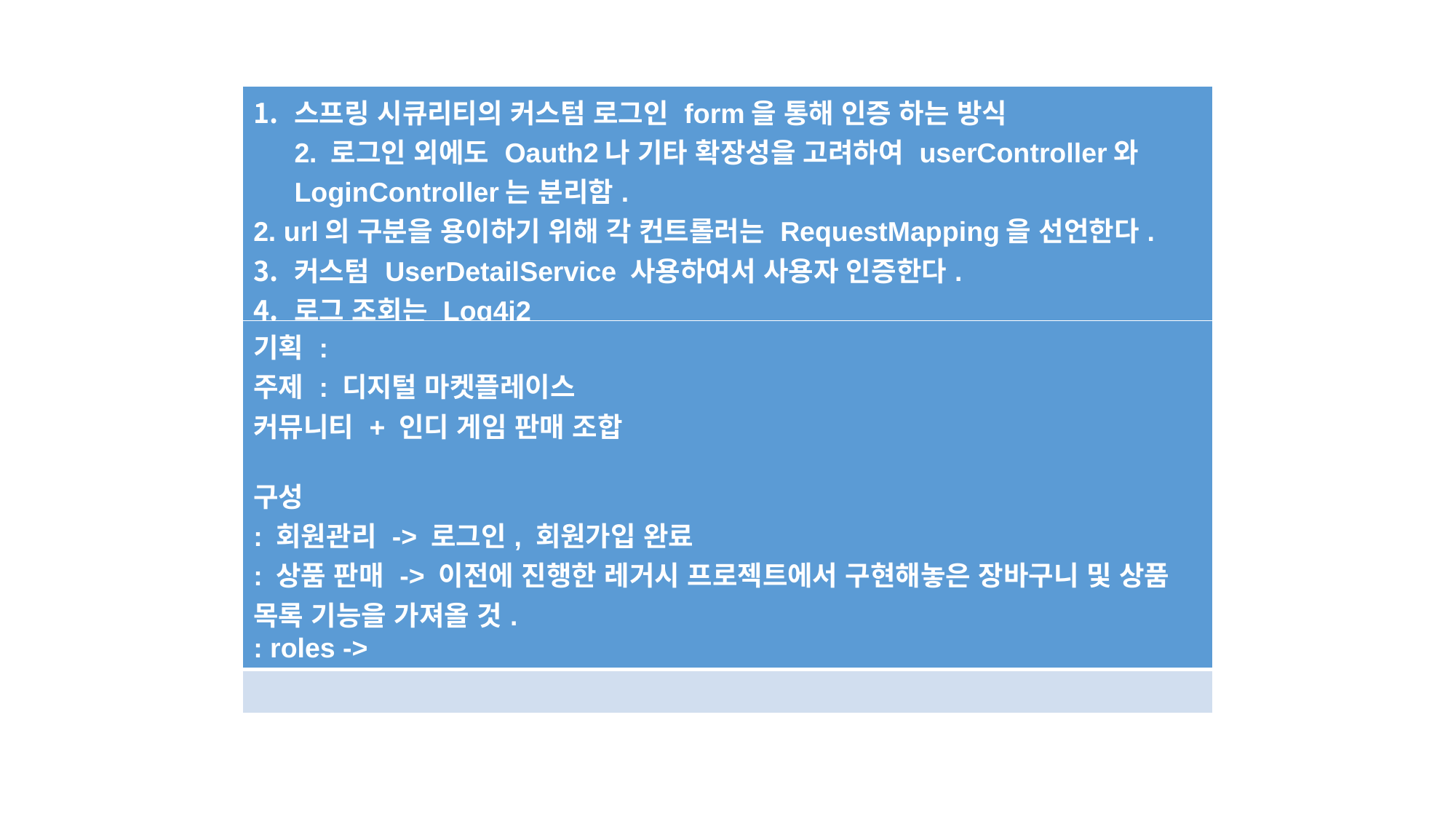

| 스프링 시큐리티의 커스텀 로그인 form을 통해 인증 하는 방식 2. 로그인 외에도 Oauth2나 기타 확장성을 고려하여 userController와 LoginController는 분리함. 2. url의 구분을 용이하기 위해 각 컨트롤러는 RequestMapping을 선언한다. 커스텀 UserDetailService 사용하여서 사용자 인증한다. 로그 조회는 Log4j2 |
| --- |
| 기획 : 주제 : 디지털 마켓플레이스 커뮤니티 + 인디 게임 판매 조합 구성 : 회원관리 -> 로그인, 회원가입 완료 : 상품 판매 -> 이전에 진행한 레거시 프로젝트에서 구현해놓은 장바구니 및 상품 목록 기능을 가져올 것. : roles -> |
| --- |
|  |